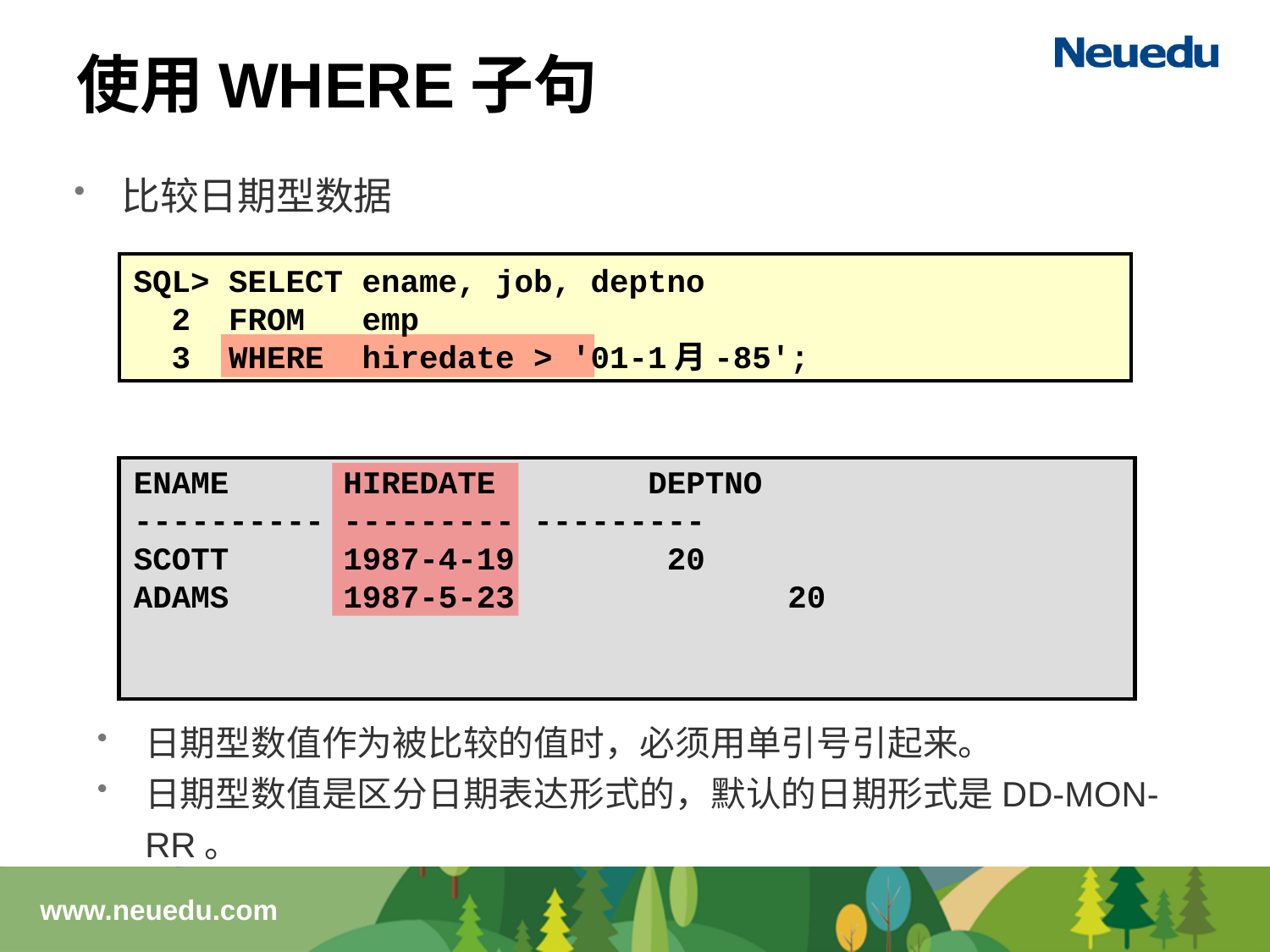

# 使用WHERE子句
比较日期型数据
SQL> SELECT ename, job, deptno
  2  FROM   emp
  3  WHERE  hiredate > '01-1月-85';

ENAME      HIREDATE        DEPTNO
---------- --------- ---------
SCOTT      1987-4-19        20
ADAMS      1987-5-23		 20

日期型数值作为被比较的值时，必须用单引号引起来。
日期型数值是区分日期表达形式的，默认的日期形式是DD-MON-RR。